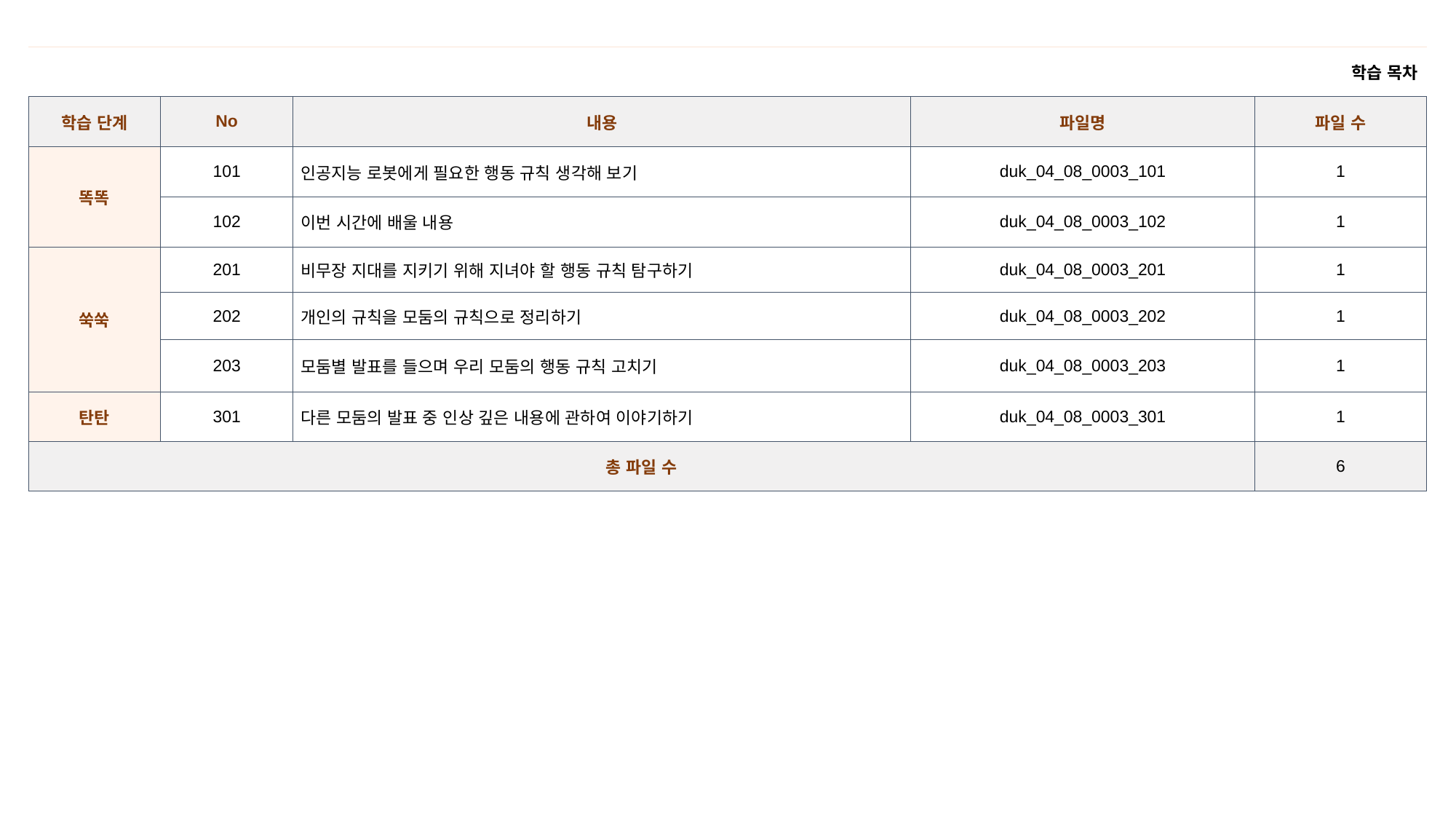

| 학습 목차 |  |  |  |  |
| --- | --- | --- | --- | --- |
| 학습 단계 | No | 내용 | 파일명 | 파일 수 |
| 똑똑 | 101 | 인공지능 로봇에게 필요한 행동 규칙 생각해 보기 | duk\_04\_08\_0003\_101 | 1 |
|  | 102 | 이번 시간에 배울 내용 | duk\_04\_08\_0003\_102 | 1 |
| 쑥쑥 | 201 | 비무장 지대를 지키기 위해 지녀야 할 행동 규칙 탐구하기 | duk\_04\_08\_0003\_201 | 1 |
|  | 202 | 개인의 규칙을 모둠의 규칙으로 정리하기 | duk\_04\_08\_0003\_202 | 1 |
|  | 203 | 모둠별 발표를 들으며 우리 모둠의 행동 규칙 고치기 | duk\_04\_08\_0003\_203 | 1 |
| 탄탄 | 301 | 다른 모둠의 발표 중 인상 깊은 내용에 관하여 이야기하기 | duk\_04\_08\_0003\_301 | 1 |
| 총 파일 수 |  |  |  | 6 |